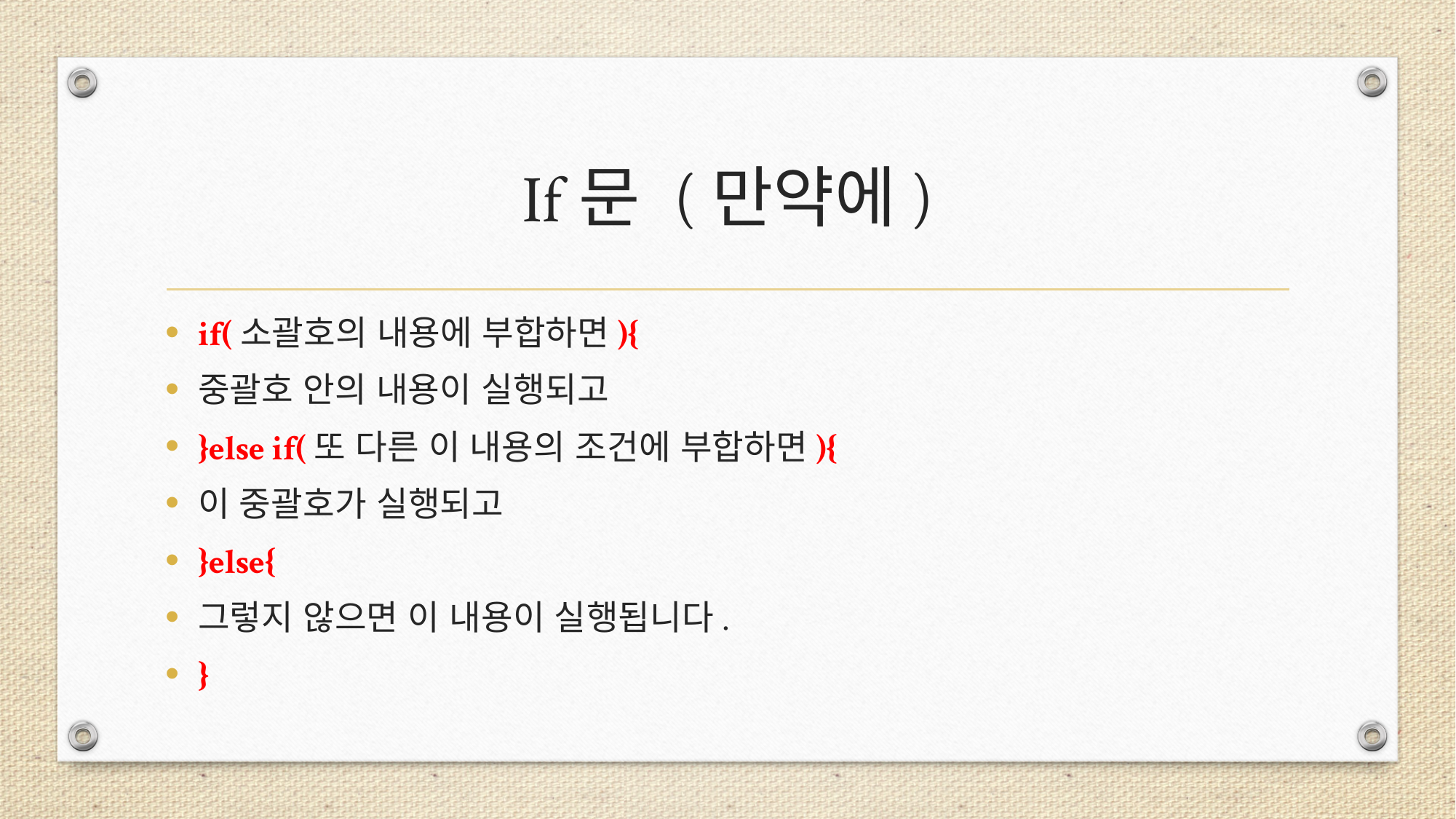

# If문 (만약에)
if(소괄호의 내용에 부합하면){
중괄호 안의 내용이 실행되고
}else if(또 다른 이 내용의 조건에 부합하면){
이 중괄호가 실행되고
}else{
그렇지 않으면 이 내용이 실행됩니다.
}